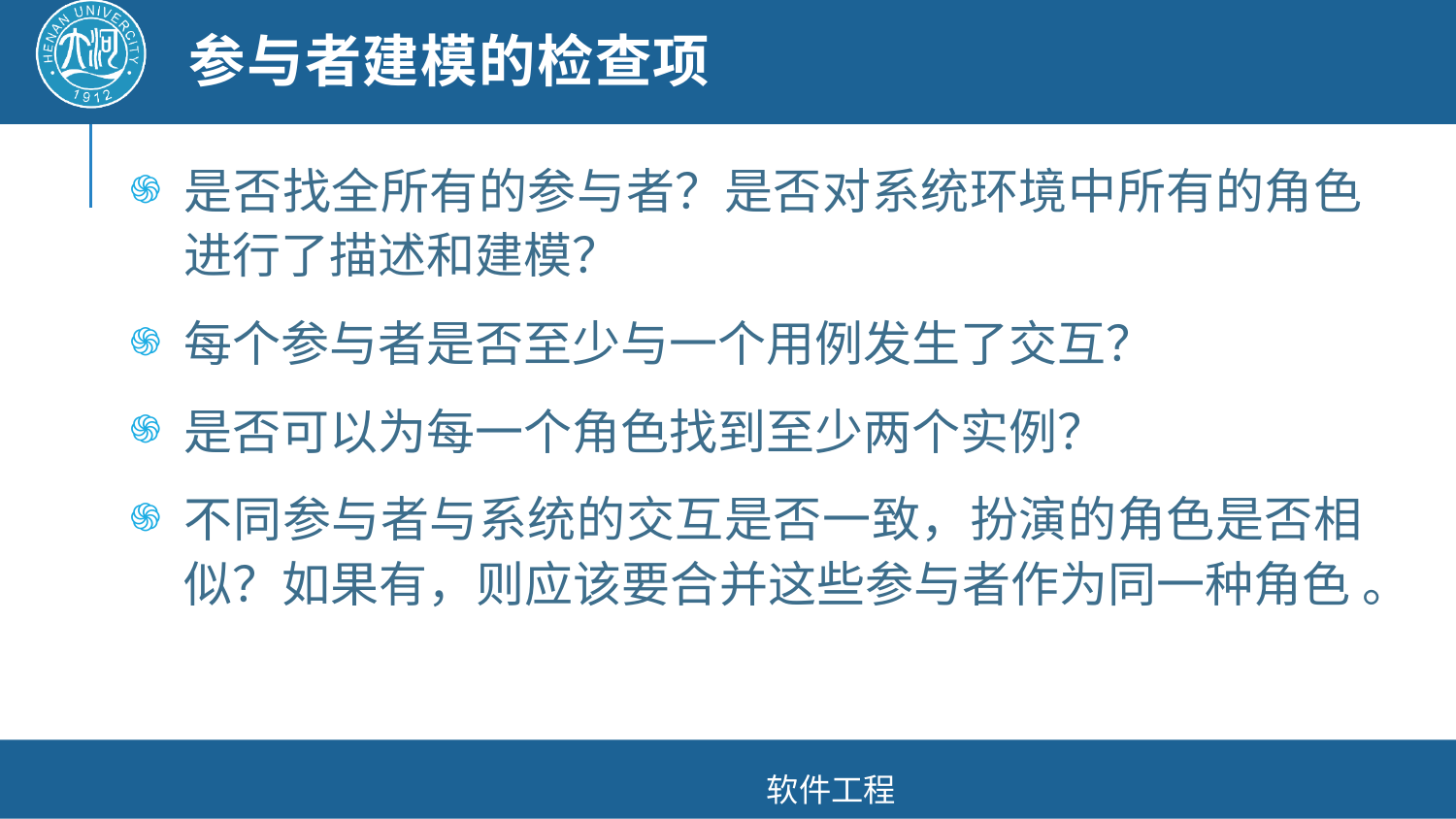

# 参与者建模的检查项
是否找全所有的参与者？是否对系统环境中所有的角色进行了描述和建模？
每个参与者是否至少与一个用例发生了交互？
是否可以为每一个角色找到至少两个实例？
不同参与者与系统的交互是否一致，扮演的角色是否相似？如果有，则应该要合并这些参与者作为同一种角色 。

软件工程
65